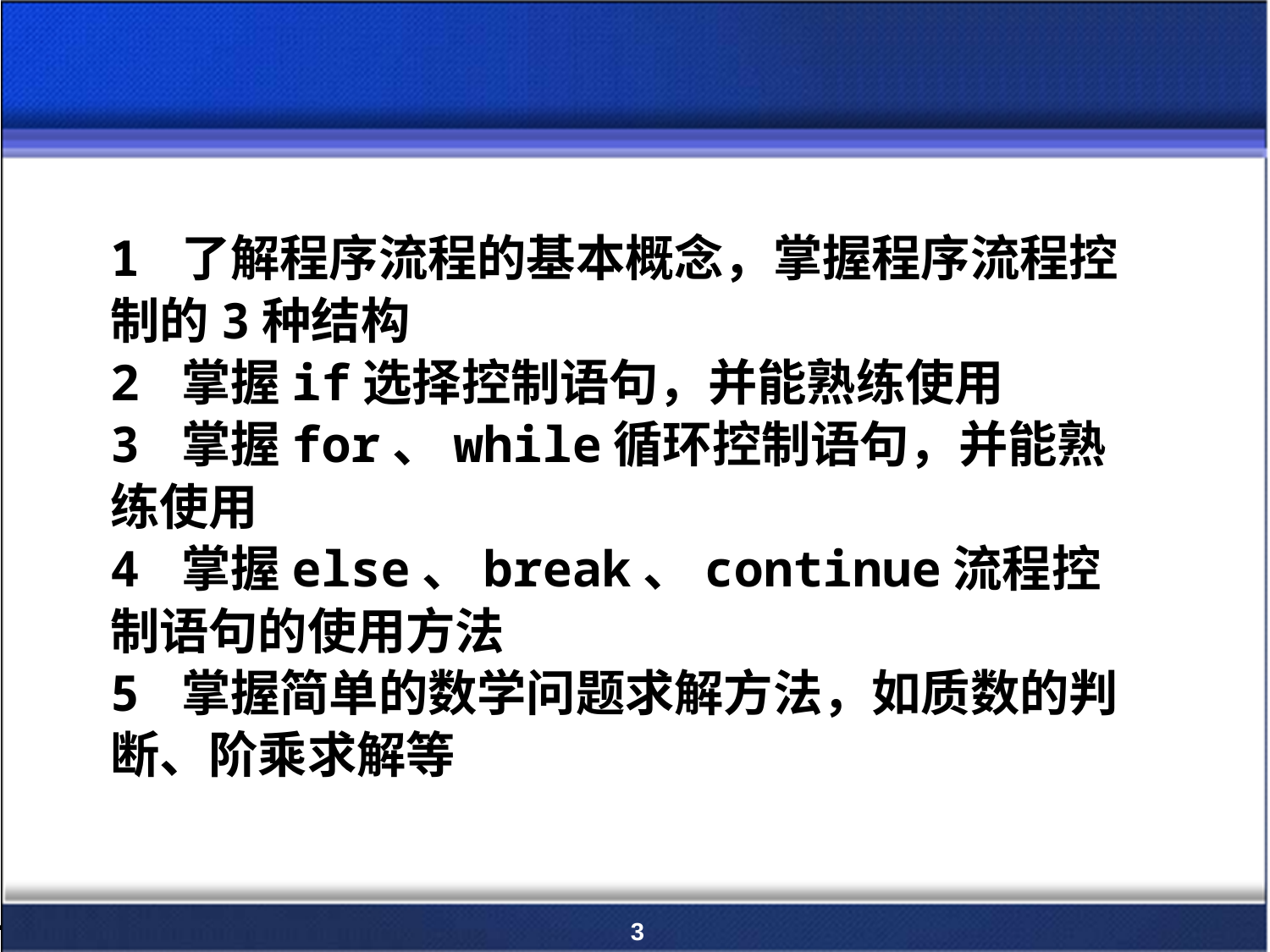

# 1 了解程序流程的基本概念，掌握程序流程控制的3种结构 2 掌握if选择控制语句，并能熟练使用 3 掌握for、while循环控制语句，并能熟练使用 4 掌握else、break、continue流程控制语句的使用方法 5 掌握简单的数学问题求解方法，如质数的判断、阶乘求解等
3